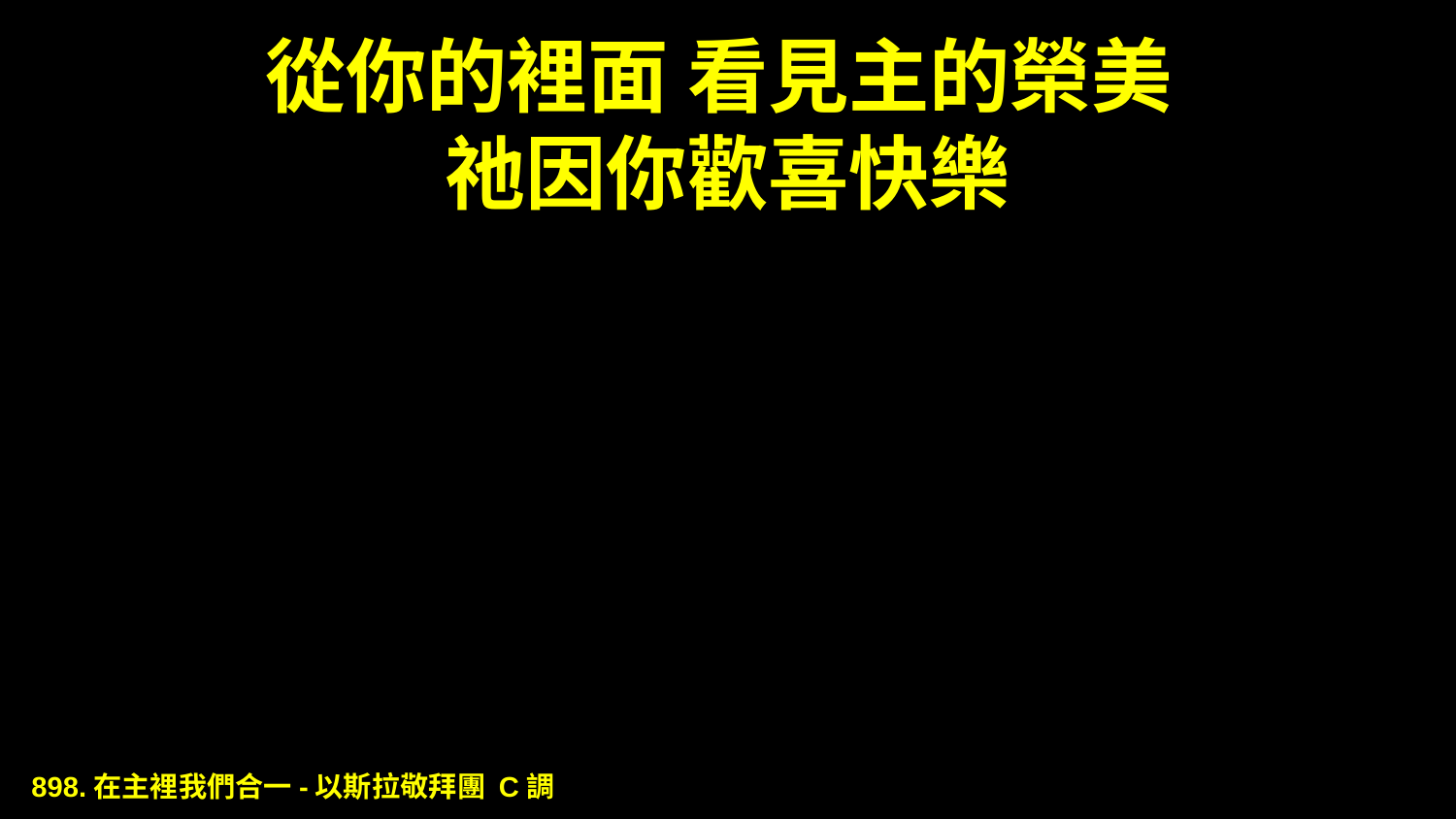

# 從你的裡面 看見主的榮美 祂因你歡喜快樂
898.在主裡我們合一-以斯拉敬拜團 C調